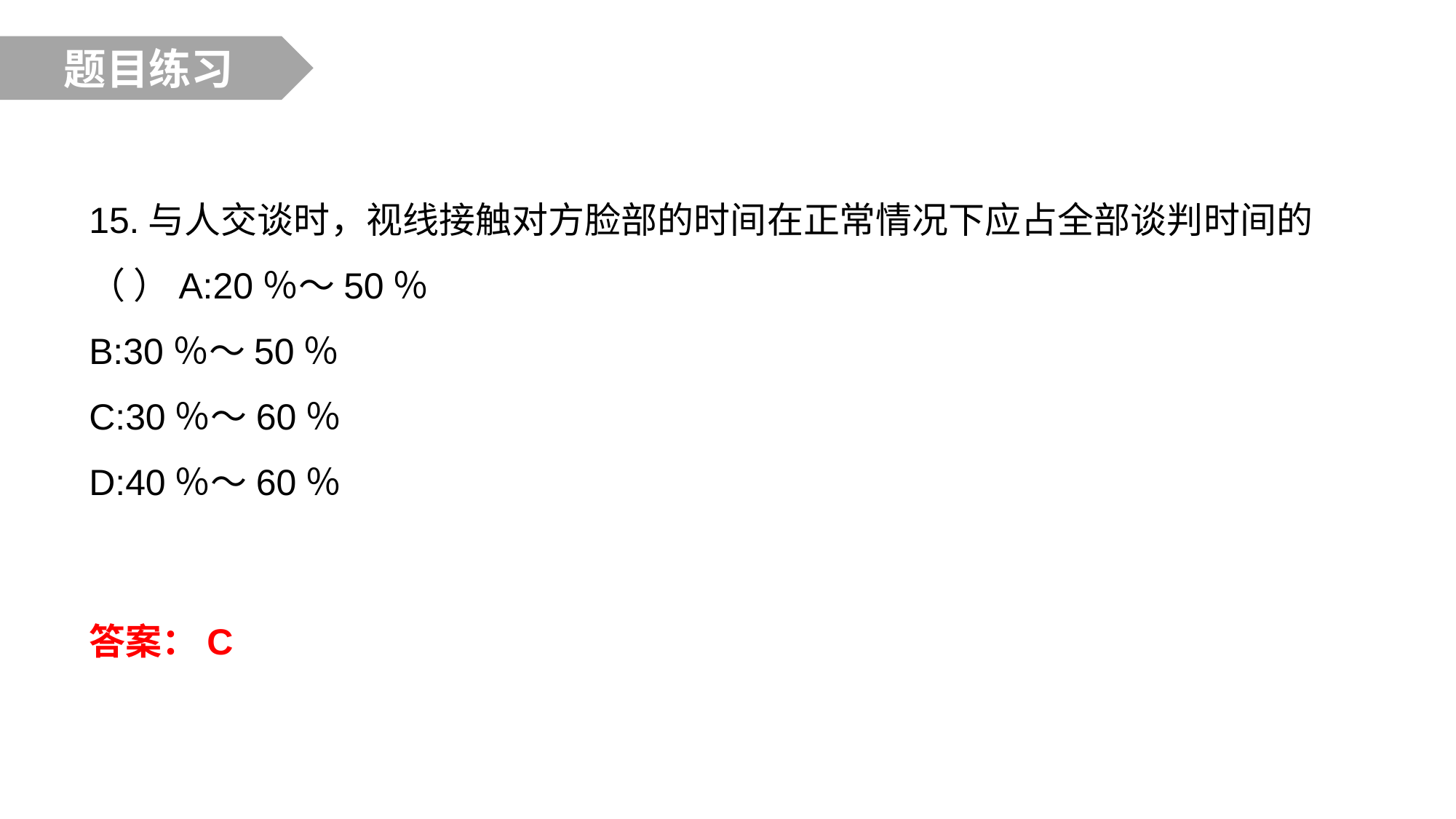

题目练习
15.与人交谈时，视线接触对方脸部的时间在正常情况下应占全部谈判时间的（ ）A:20％～50％
B:30％～50％
C:30％～60％
D:40％～60％
答案：C